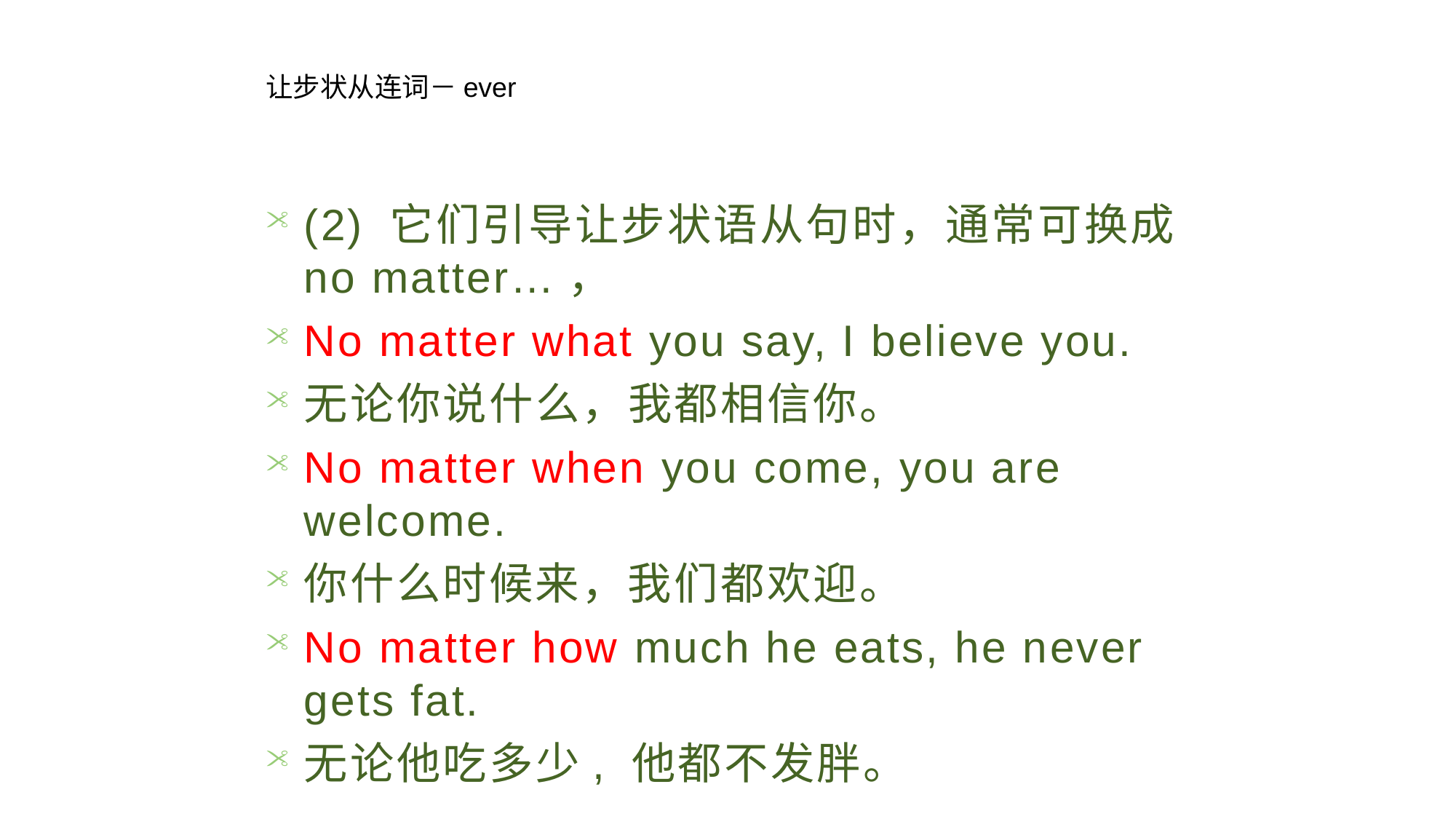

让步状从连词－ever
(2) 它们引导让步状语从句时，通常可换成no matter…，
No matter what you say, I believe you.
无论你说什么，我都相信你。
No matter when you come, you are welcome.
你什么时候来，我们都欢迎。
No matter how much he eats, he never gets fat.
无论他吃多少, 他都不发胖。